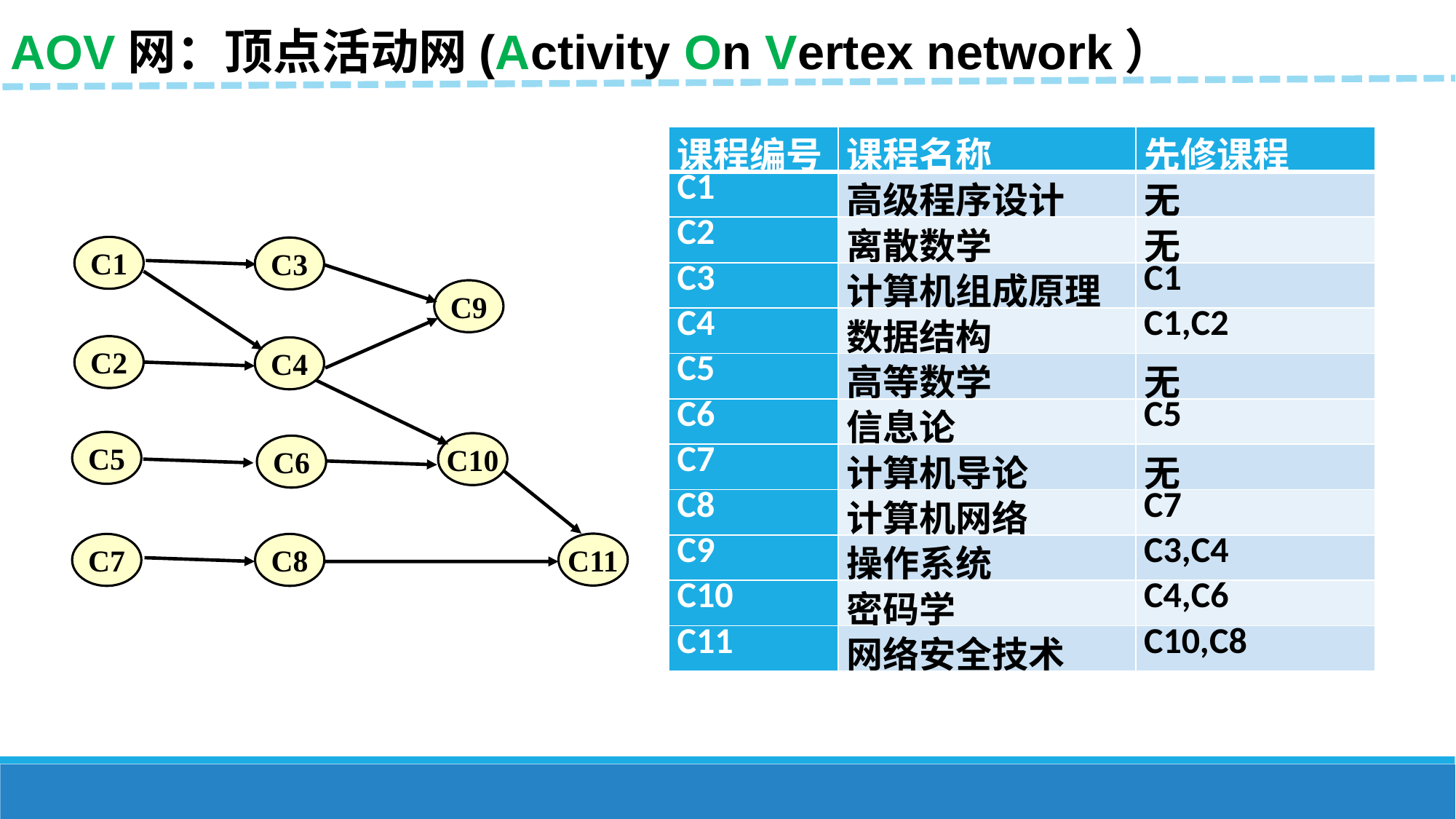

AOV网：顶点活动网(Activity On Vertex network）
| 课程编号 | 课程名称 | 先修课程 |
| --- | --- | --- |
| C1 | 高级程序设计 | 无 |
| C2 | 离散数学 | 无 |
| C3 | 计算机组成原理 | C1 |
| C4 | 数据结构 | C1,C2 |
| C5 | 高等数学 | 无 |
| C6 | 信息论 | C5 |
| C7 | 计算机导论 | 无 |
| C8 | 计算机网络 | C7 |
| C9 | 操作系统 | C3,C4 |
| C10 | 密码学 | C4,C6 |
| C11 | 网络安全技术 | C10,C8 |
C1
C3

C9

C2
C4

C5
C10
C6

C11
C7
C8